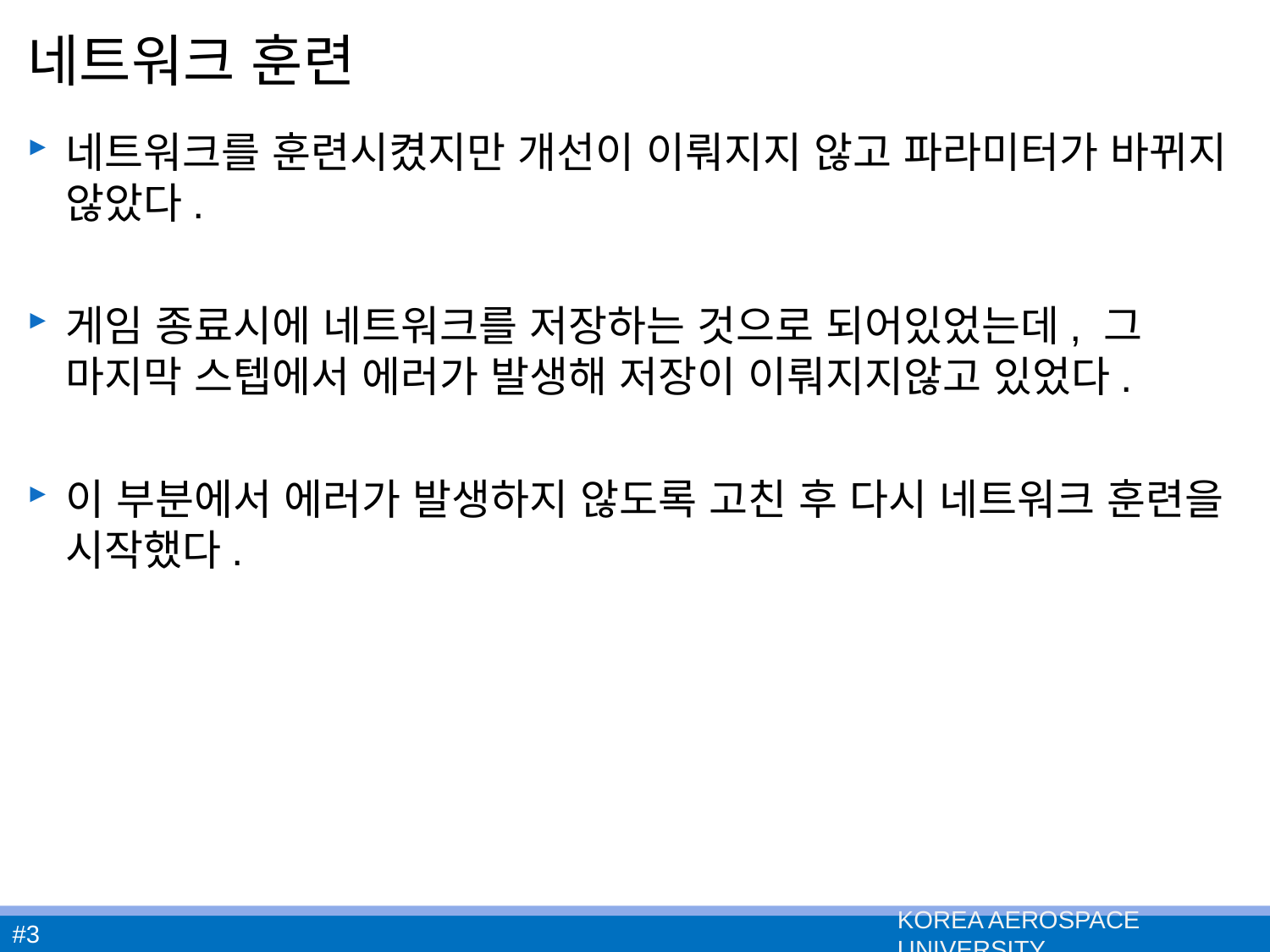

# 네트워크 훈련
네트워크를 훈련시켰지만 개선이 이뤄지지 않고 파라미터가 바뀌지 않았다.

게임 종료시에 네트워크를 저장하는 것으로 되어있었는데, 그 마지막 스텝에서 에러가 발생해 저장이 이뤄지지않고 있었다.

이 부분에서 에러가 발생하지 않도록 고친 후 다시 네트워크 훈련을 시작했다.
#3